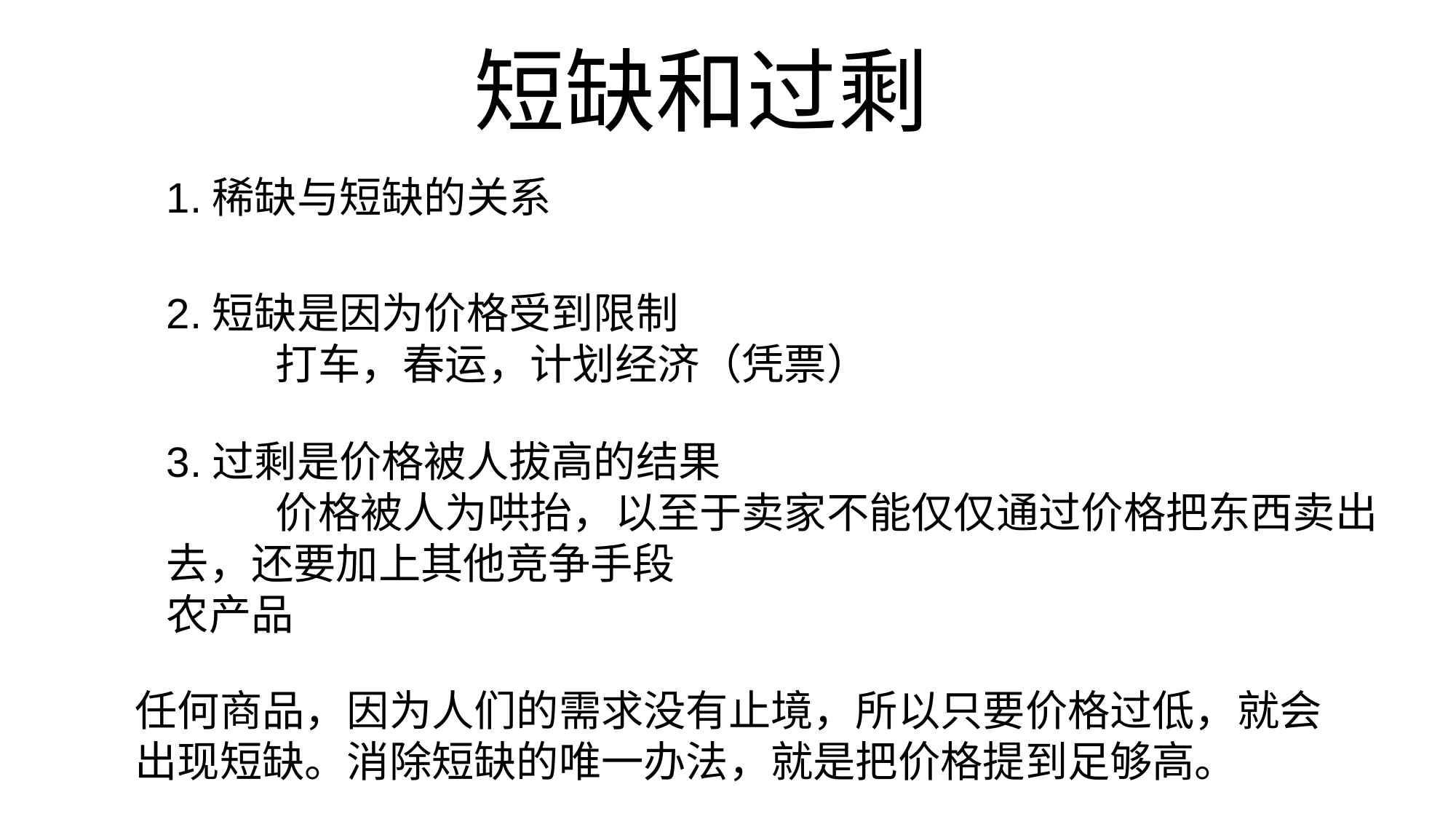

# 短缺和过剩
1.稀缺与短缺的关系
2.短缺是因为价格受到限制
	打车，春运，计划经济（凭票）
3.过剩是价格被人拔高的结果
	价格被人为哄抬，以至于卖家不能仅仅通过价格把东西卖出去，还要加上其他竞争手段
农产品
任何商品，因为人们的需求没有止境，所以只要价格过低，就会出现短缺。消除短缺的唯一办法，就是把价格提到足够高。